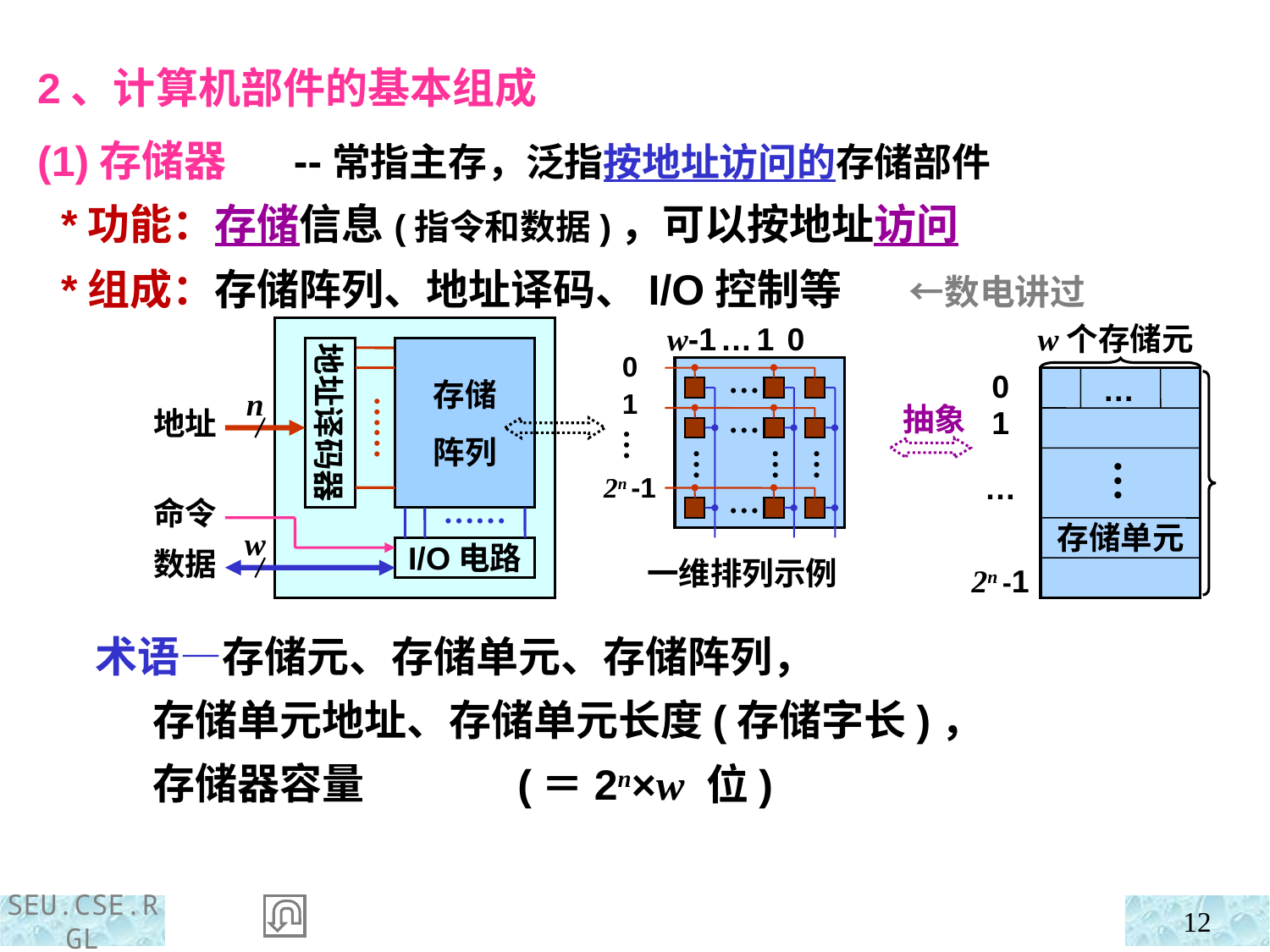

2、计算机部件的基本组成
(1)存储器      --常指主存，泛指按地址访问的存储部件
  *功能：存储信息(指令和数据)，可以按地址访问
  *组成：存储阵列、地址译码、I/O控制等       ←数电讲过

地址译码器
存储
阵列

……
n
地址

命令
……

w
I/O电路

数据

w-1 … 1  0
0
1

2n -1

…

…

…

…
…
…

…

一维排列示例

w个存储元
0
1
…

2n -1

…

…

存储单元

抽象

     术语—存储元、存储单元、存储阵列，
           存储单元地址、存储单元长度(存储字长)，
           存储器容量
(＝2n×w 位)

12